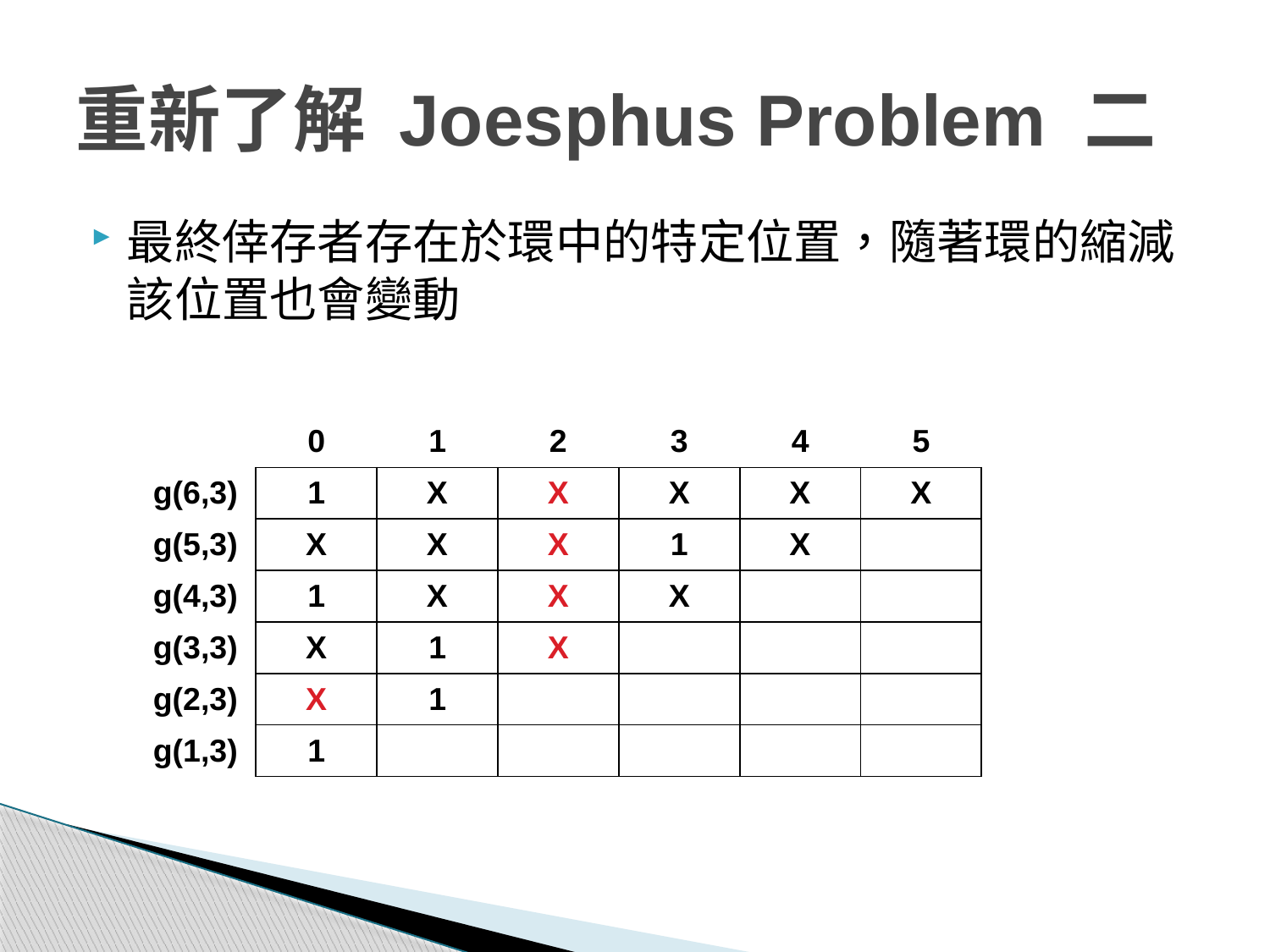

# 重新了解 Joesphus Problem 二
最終倖存者存在於環中的特定位置，隨著環的縮減該位置也會變動
|  | 0 | 1 | 2 | 3 | 4 | 5 |
| --- | --- | --- | --- | --- | --- | --- |
| g(6,3) | 1 | X | X | X | X | X |
| g(5,3) | X | X | X | 1 | X |  |
| g(4,3) | 1 | X | X | X |  |  |
| g(3,3) | X | 1 | X |  |  |  |
| g(2,3) | X | 1 |  |  |  |  |
| g(1,3) | 1 |  |  |  |  |  |